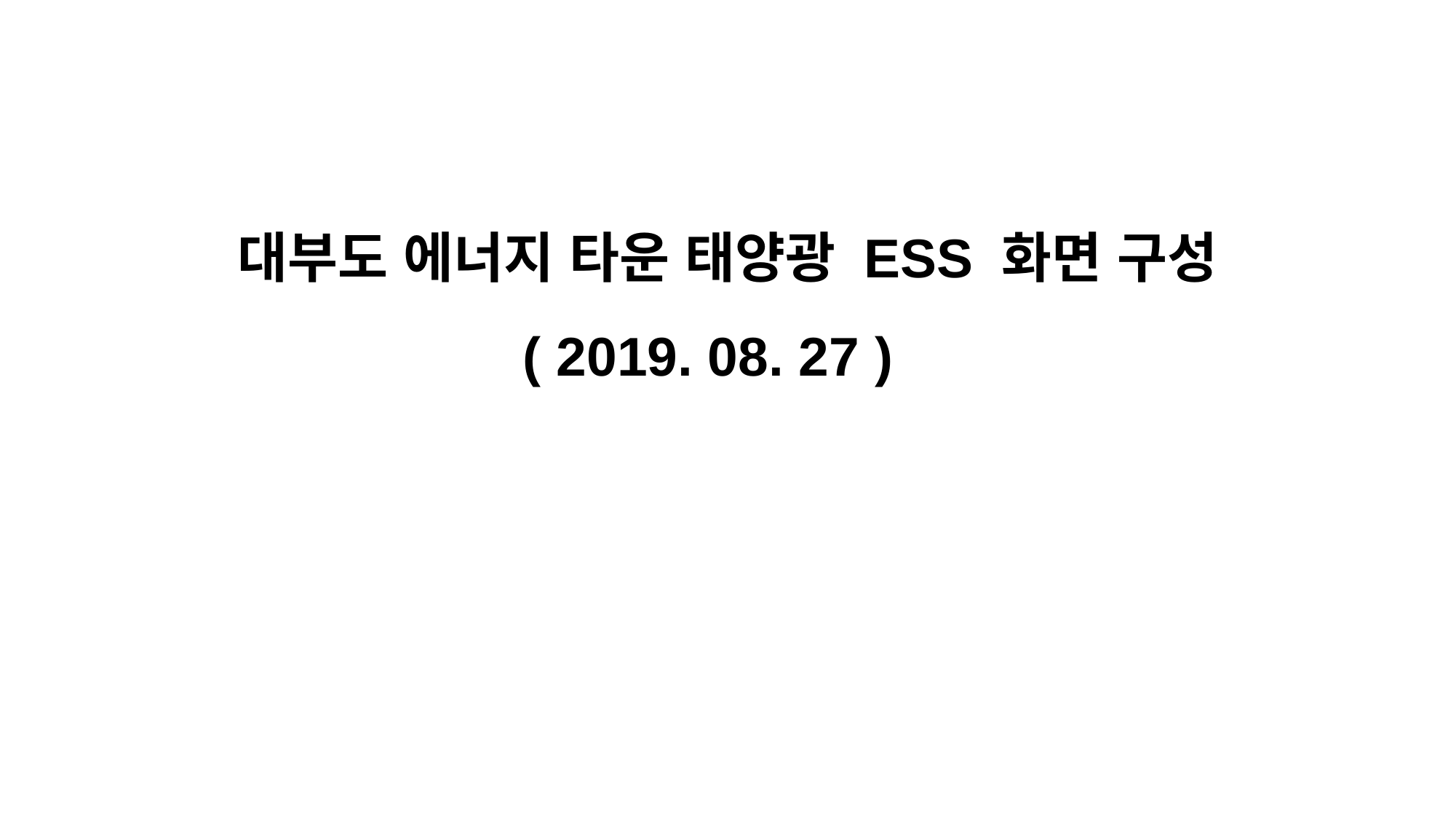

대부도 에너지 타운 태양광 ESS 화면 구성
( 2019. 08. 27 )